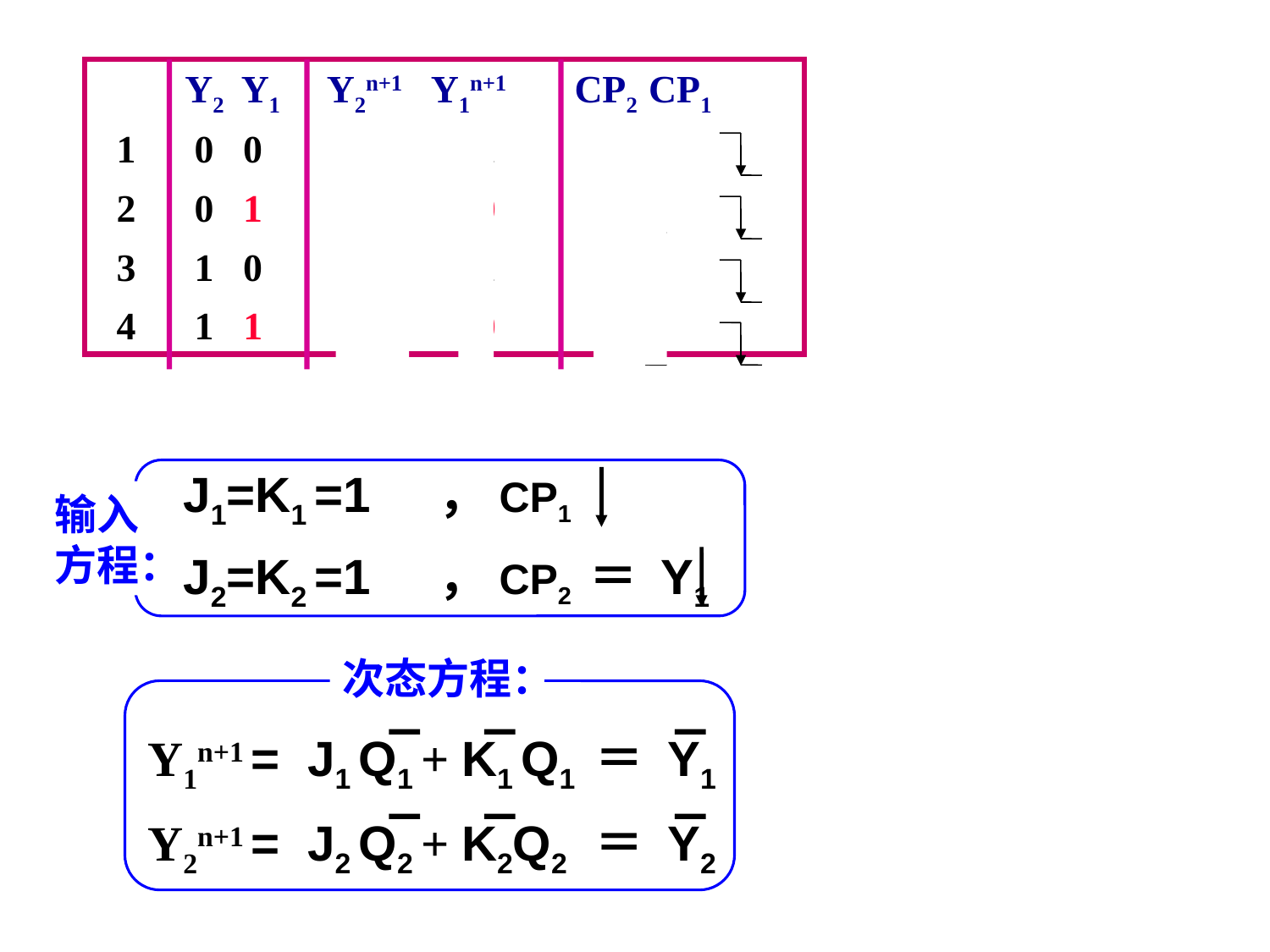

Y2   Y1      Y2n+1     Y1n+1       CP2  CP1
  1      0   0          0          1
  2      0   1          1          0
  3      1   0          1          1
  4      1   1          0          0

J1=K1 =1    ，CP1
J2=K2 =1    ，CP2 ＝ Y1

输入方程：

次态方程：

Y1n+1 =  J1 Q1 + K1 Q1 ＝ Y1

Y2n+1 =  J2 Q2 + K2Q2  ＝ Y2